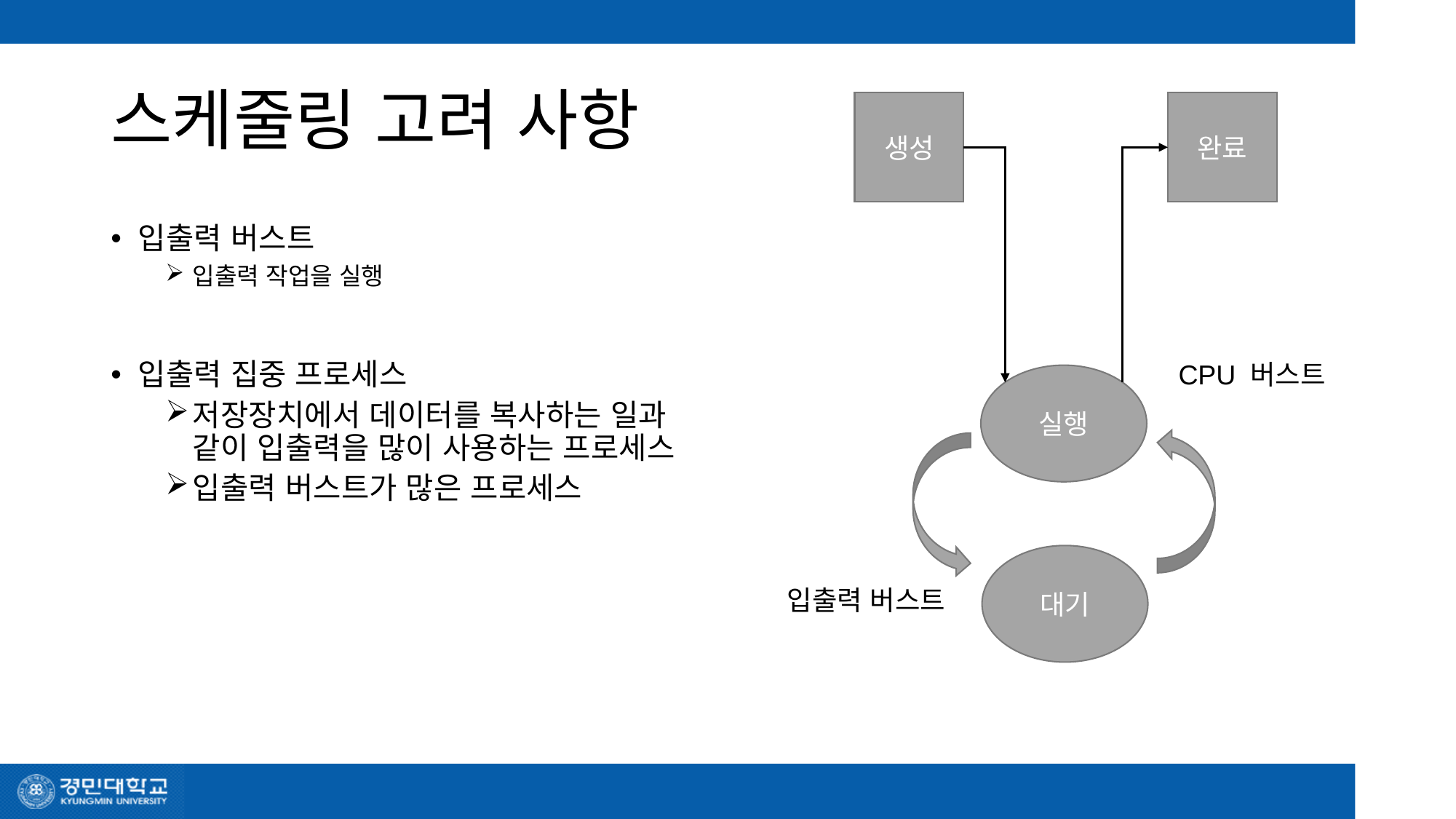

# 스케줄링 고려 사항
생성
완료
CPU 버스트
실행

대기
입출력 버스트
입출력 버스트
입출력 작업을 실행

입출력 집중 프로세스
저장장치에서 데이터를 복사하는 일과 같이 입출력을 많이 사용하는 프로세스
입출력 버스트가 많은 프로세스